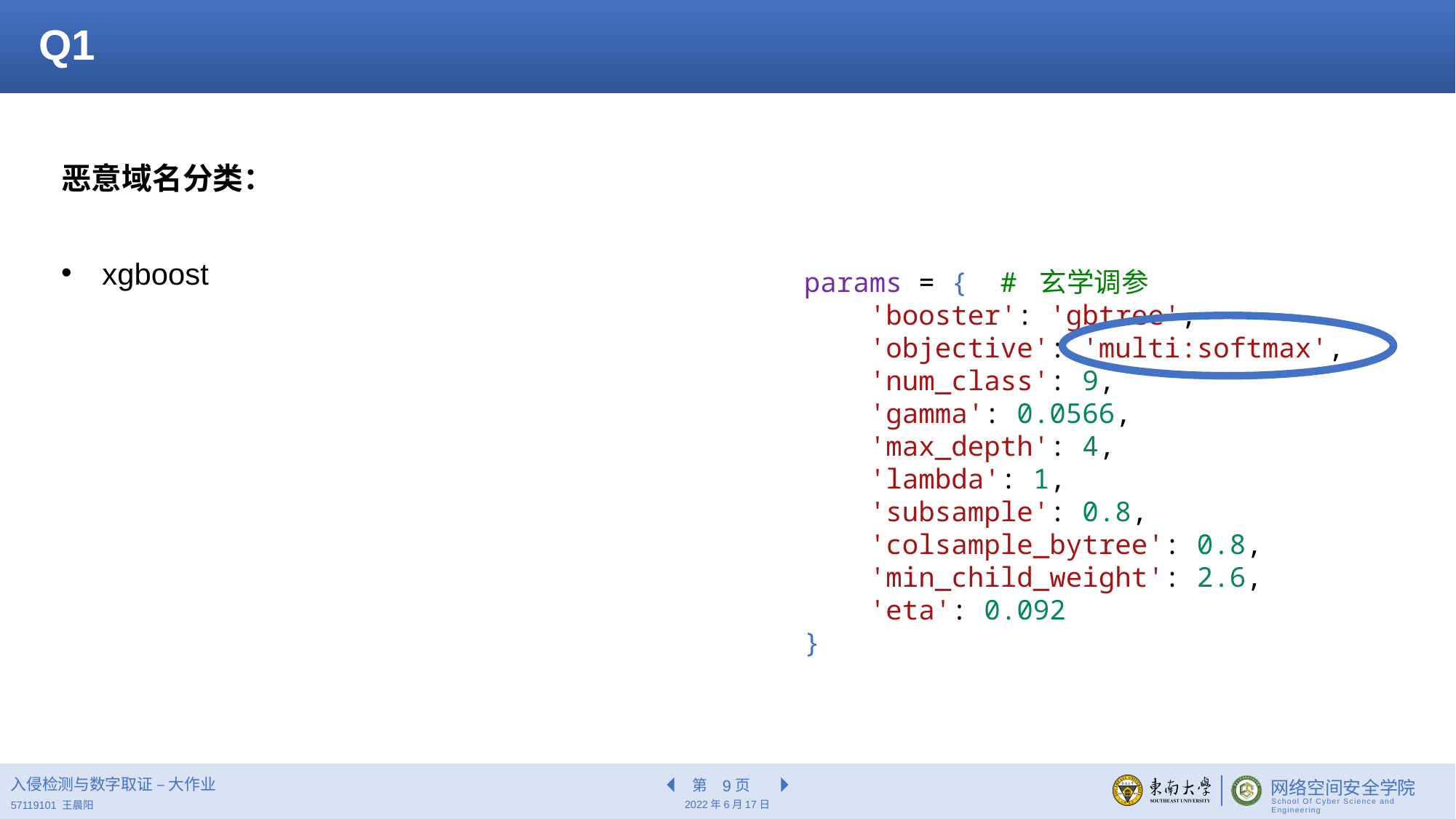

Q1
恶意域名分类：
xgboost
params = {  # 玄学调参
    'booster': 'gbtree',
    'objective': 'multi:softmax',
    'num_class': 9,
    'gamma': 0.0566,
    'max_depth': 4,
    'lambda': 1,
    'subsample': 0.8,
    'colsample_bytree': 0.8,
    'min_child_weight': 2.6,
    'eta': 0.092
}

入侵检测与数字取证 – 大作业
9
2022年6月17日
57119101 王晨阳